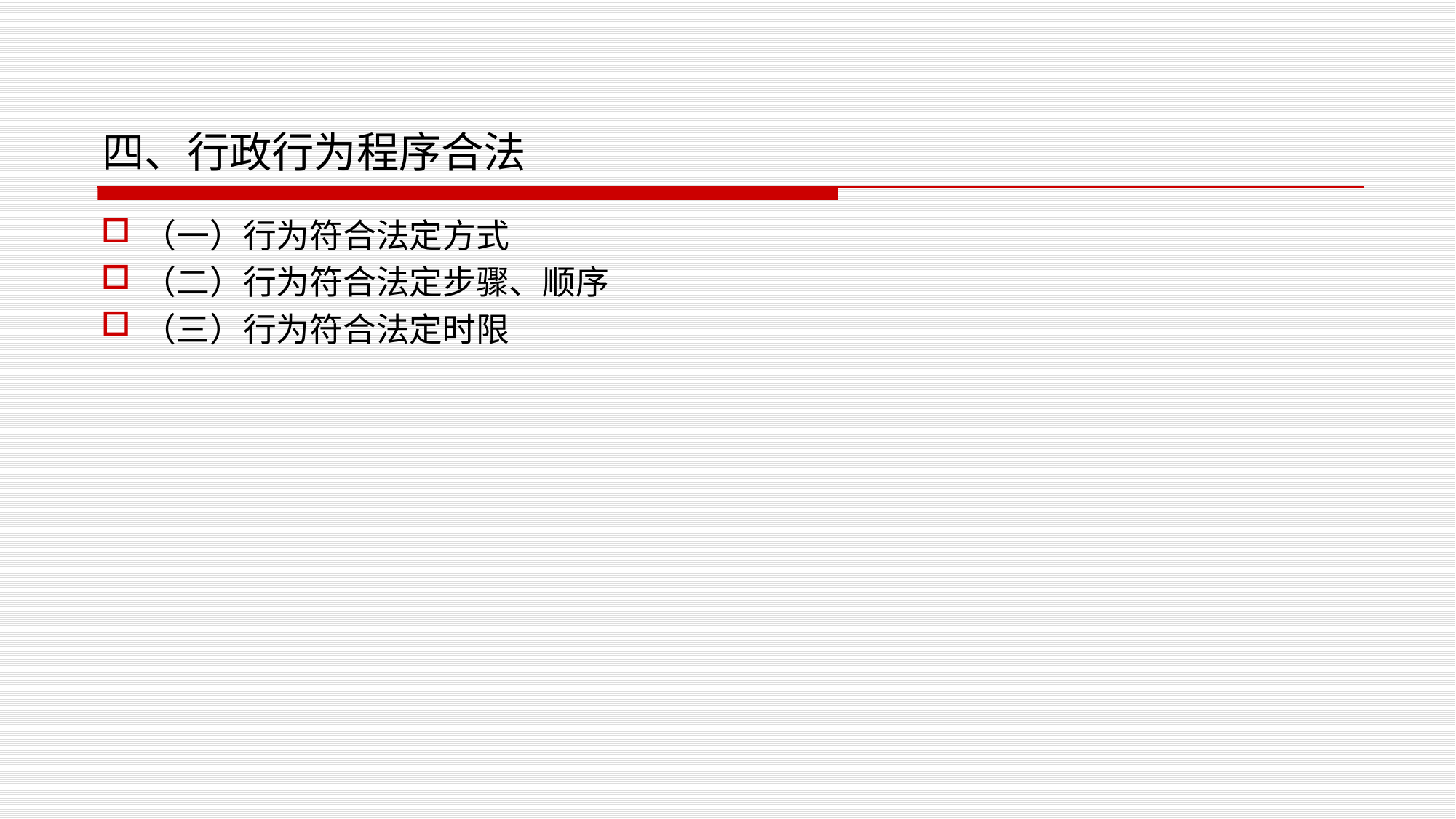

# 四、行政行为程序合法
（一）行为符合法定方式
（二）行为符合法定步骤、顺序
（三）行为符合法定时限